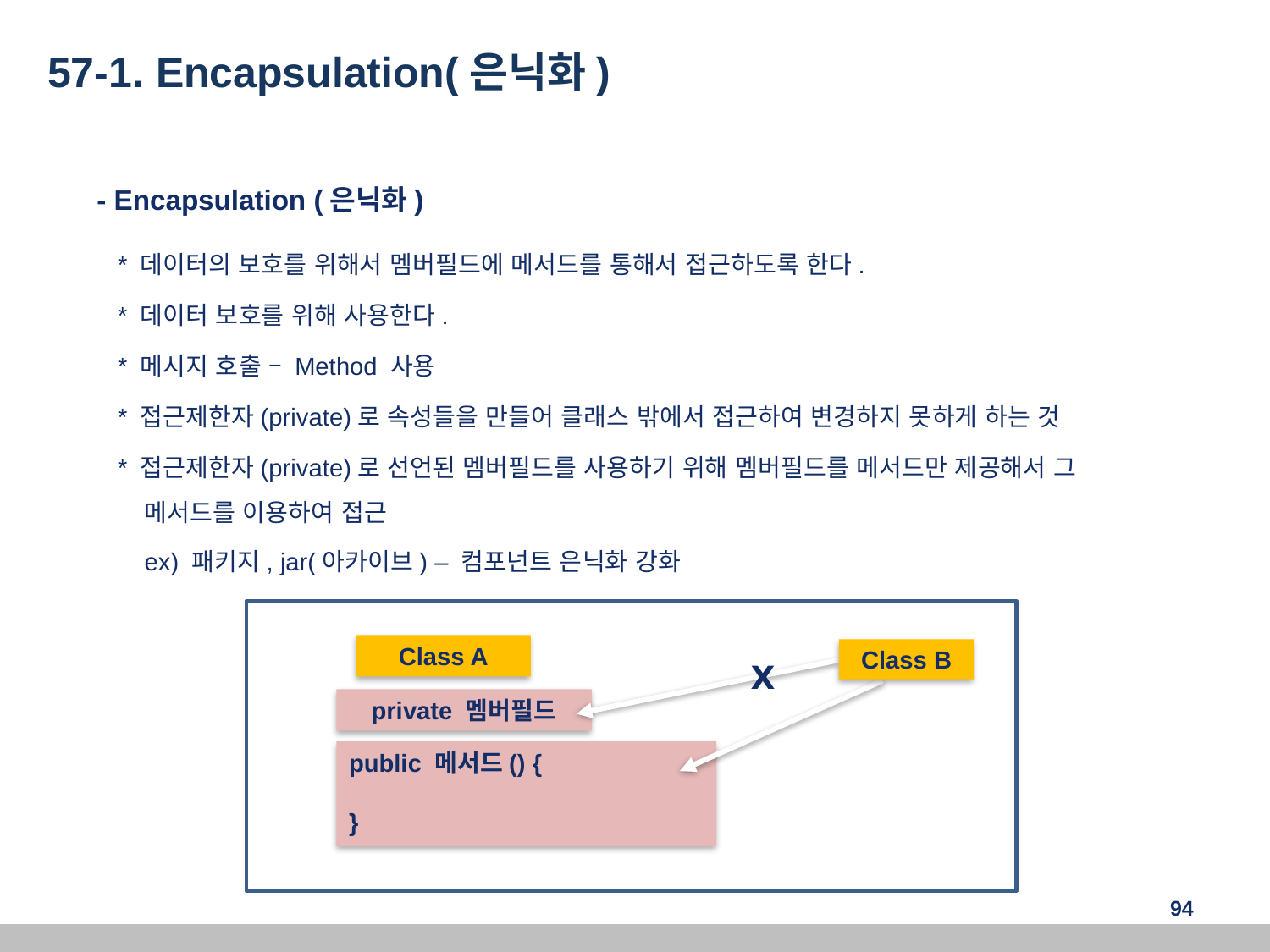

57-1. Encapsulation(은닉화)
- Encapsulation (은닉화)

   * 데이터의 보호를 위해서 멤버필드에 메서드를 통해서 접근하도록 한다.

   * 데이터 보호를 위해 사용한다.

   * 메시지 호출 – Method 사용

   * 접근제한자(private)로 속성들을 만들어 클래스 밖에서 접근하여 변경하지 못하게 하는 것

   * 접근제한자(private)로 선언된 멤버필드를 사용하기 위해 멤버필드를 메서드만 제공해서 그
      메서드를 이용하여 접근
	ex) 패키지, jar(아카이브) – 컴포넌트 은닉화 강화

Class A

private 멤버필드
public 메서드() {

}
Class B
Ⅹ

94